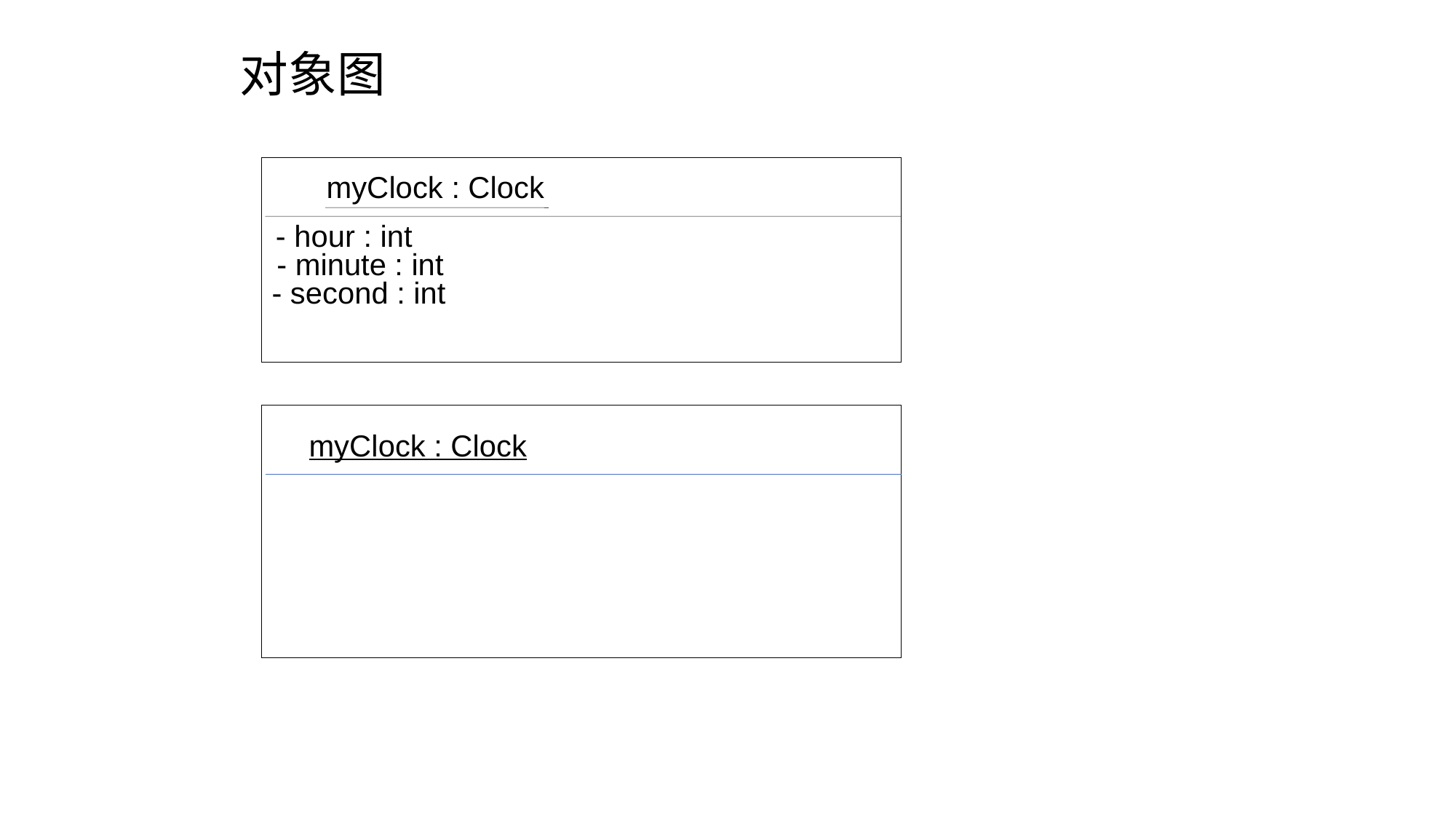

# 对象图

myClock : Clock

- hour : int
- minute : int
- second : int

myClock : Clock